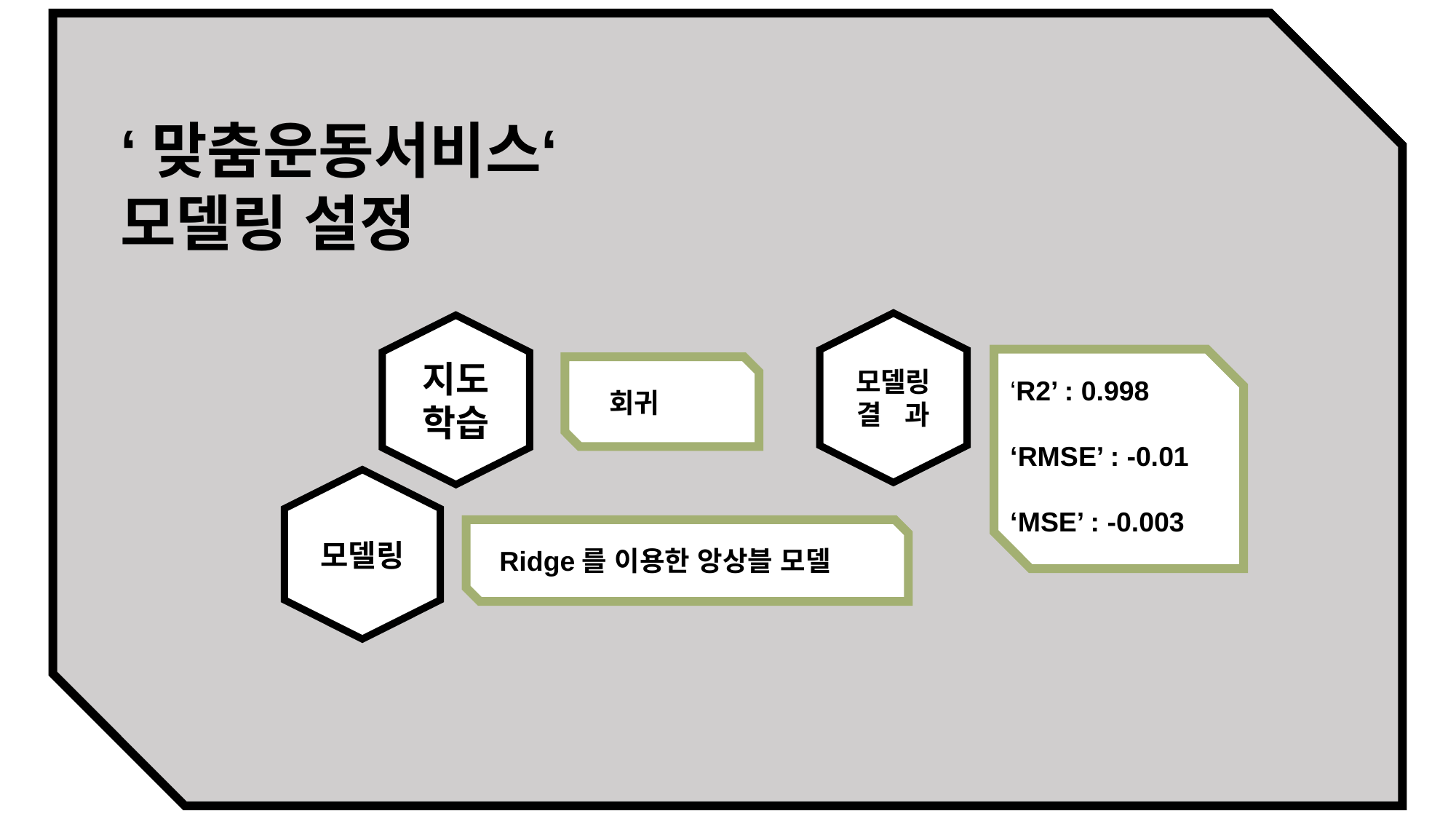

‘맞춤운동서비스‘
모델링 설정

모델링
결   과
지도
학습

‘R2’ : 0.998

‘RMSE’ : -0.01

‘MSE’ : -0.003
회귀

모델링

Ridge를 이용한 앙상블 모델